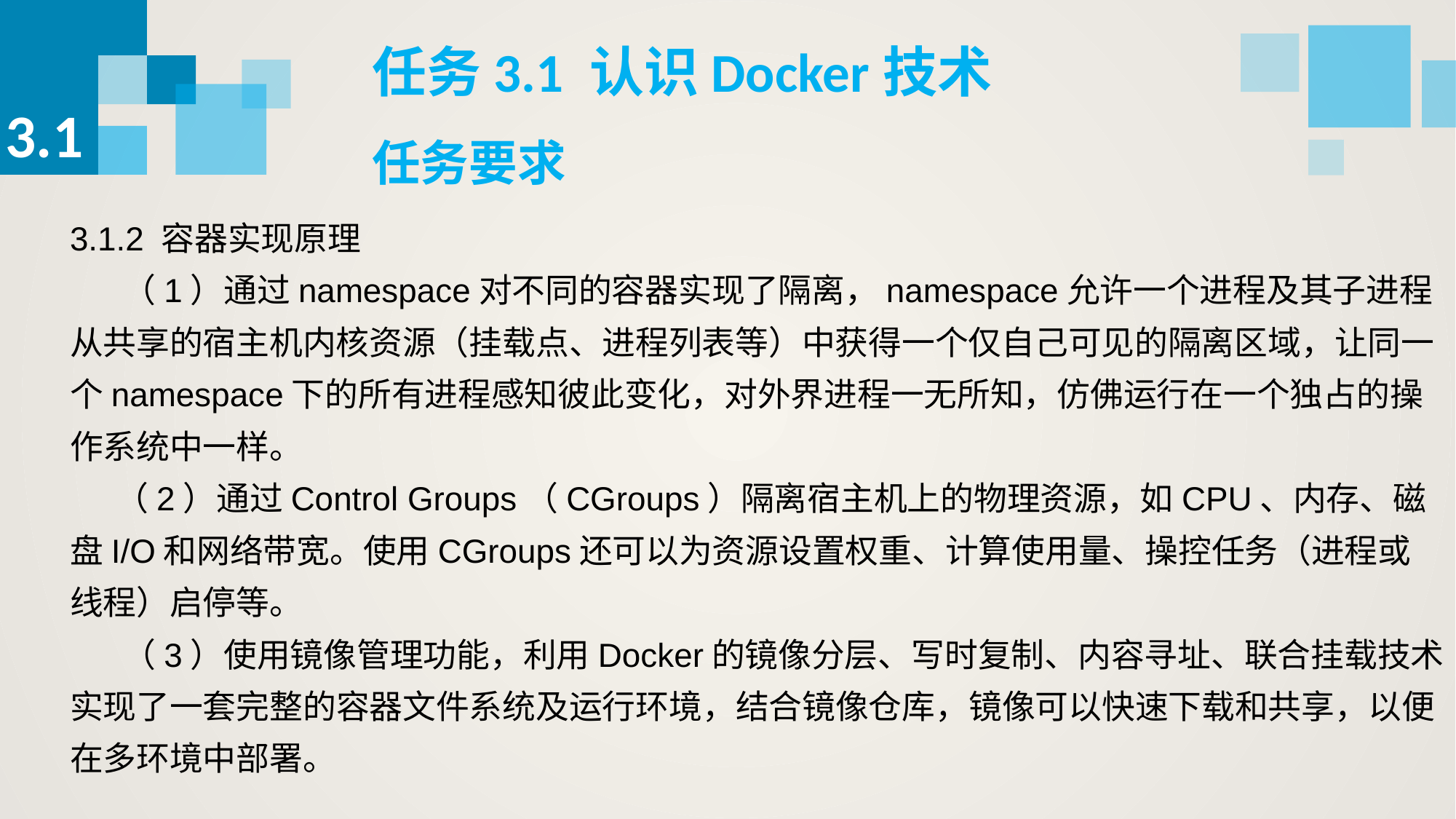

任务3.1 认识Docker技术
3.1
任务要求
3.1.2 容器实现原理
      （1）通过namespace对不同的容器实现了隔离，namespace允许一个进程及其子进程从共享的宿主机内核资源（挂载点、进程列表等）中获得一个仅自己可见的隔离区域，让同一个namespace下的所有进程感知彼此变化，对外界进程一无所知，仿佛运行在一个独占的操作系统中一样。
     （2）通过Control Groups（CGroups）隔离宿主机上的物理资源，如CPU、内存、磁盘I/O和网络带宽。使用CGroups还可以为资源设置权重、计算使用量、操控任务（进程或线程）启停等。
      （3）使用镜像管理功能，利用Docker的镜像分层、写时复制、内容寻址、联合挂载技术实现了一套完整的容器文件系统及运行环境，结合镜像仓库，镜像可以快速下载和共享，以便在多环境中部署。